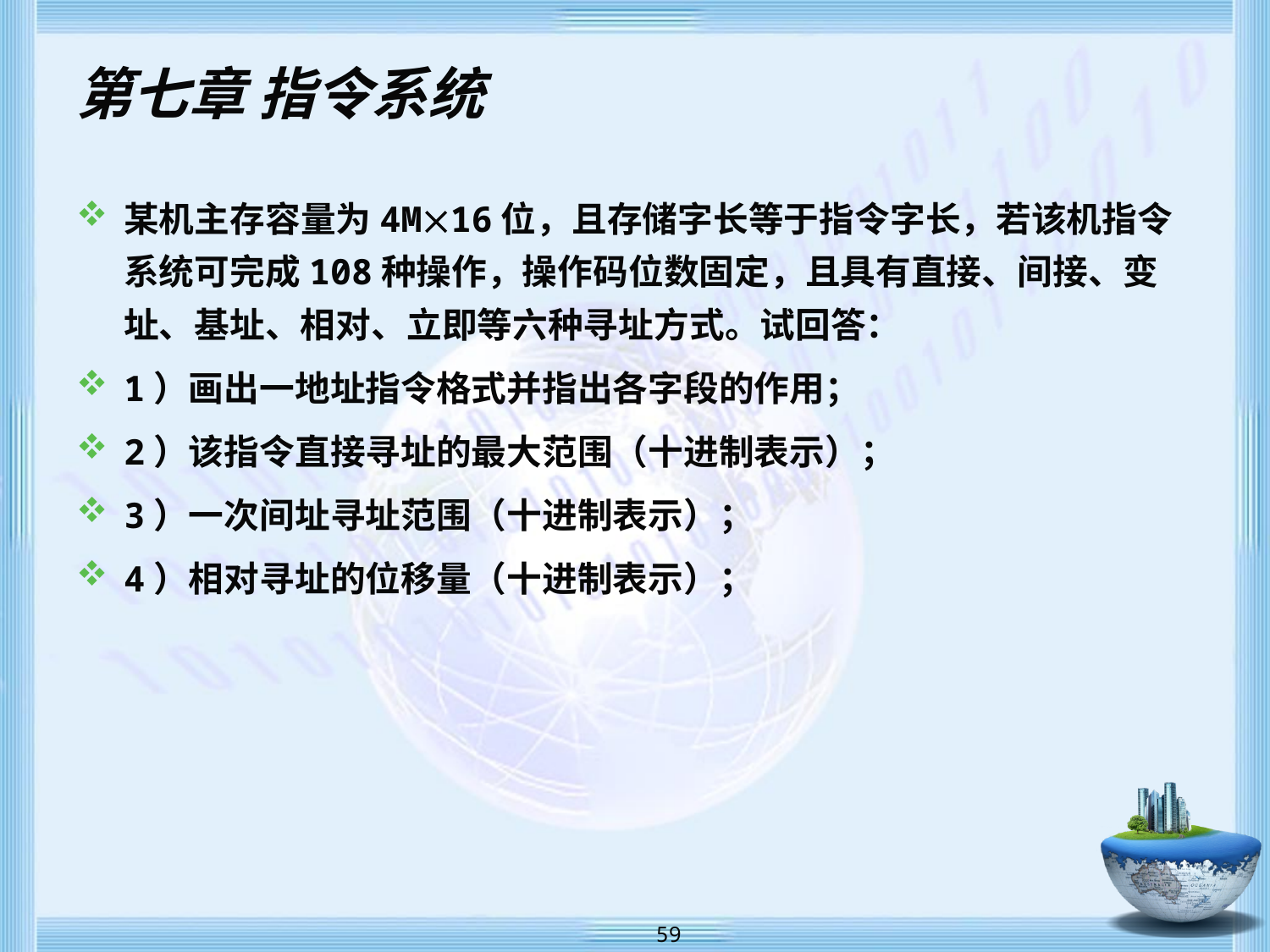

# 第七章 指令系统
某机主存容量为4M×16位，且存储字长等于指令字长，若该机指令系统可完成108种操作，操作码位数固定，且具有直接、间接、变址、基址、相对、立即等六种寻址方式。试回答：
1）画出一地址指令格式并指出各字段的作用；
2）该指令直接寻址的最大范围（十进制表示）；
3）一次间址寻址范围（十进制表示）；
4）相对寻址的位移量（十进制表示）；
    59